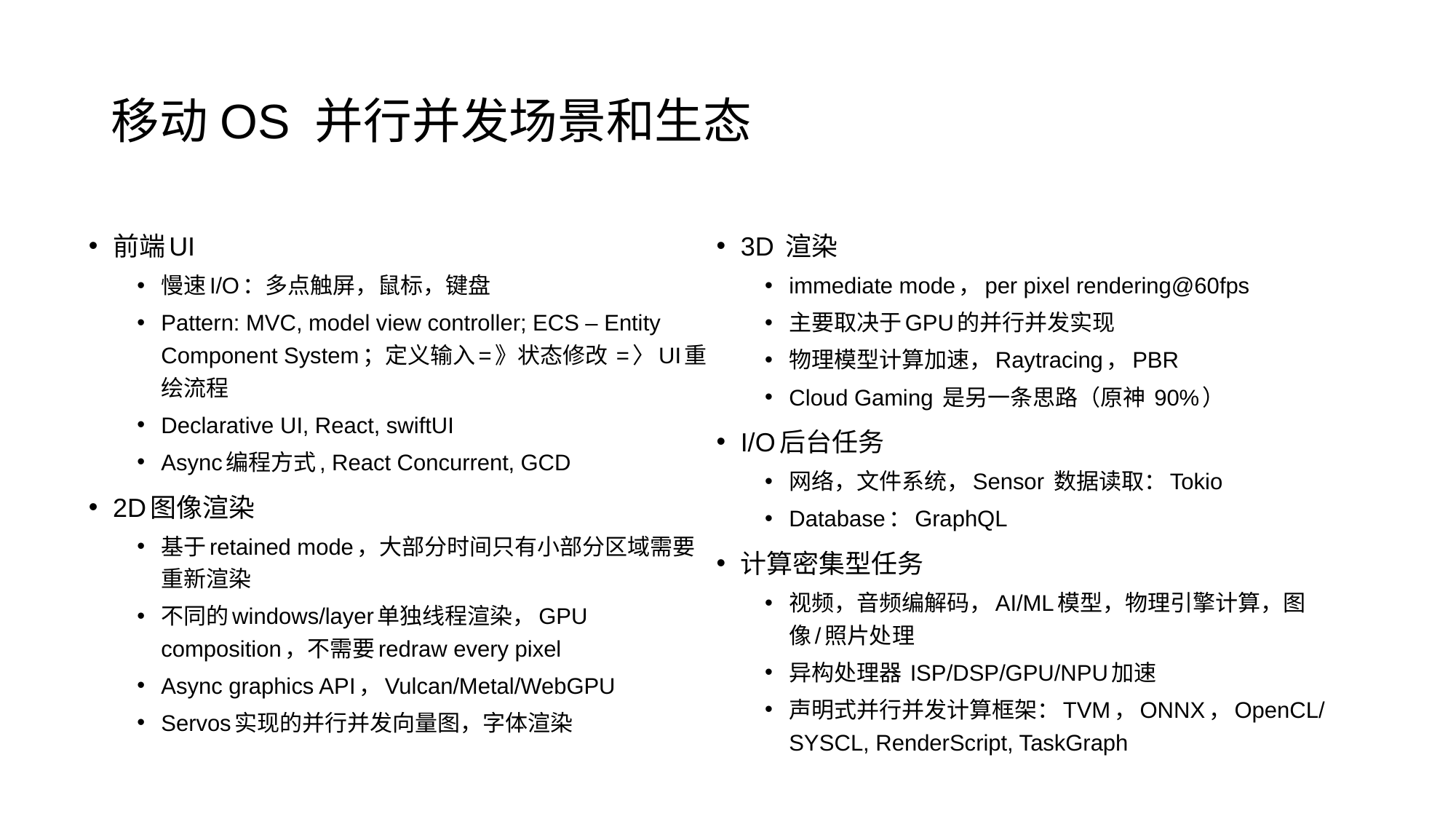

# 移动OS 并行并发场景和生态
前端UI
慢速I/O：多点触屏，鼠标，键盘
Pattern: MVC, model view controller; ECS – Entity Component System；定义输入=》状态修改 =〉UI重绘流程
Declarative UI, React, swiftUI
Async编程方式, React Concurrent, GCD
2D图像渲染
基于retained mode，大部分时间只有小部分区域需要重新渲染
不同的windows/layer单独线程渲染，GPU composition，不需要redraw every pixel
Async graphics API，Vulcan/Metal/WebGPU
Servos实现的并行并发向量图，字体渲染
3D 渲染
immediate mode，per pixel rendering@60fps
主要取决于GPU的并行并发实现
物理模型计算加速，Raytracing，PBR
Cloud Gaming 是另一条思路（原神 90%）
I/O后台任务
网络，文件系统，Sensor 数据读取：Tokio
Database：GraphQL
计算密集型任务
视频，音频编解码，AI/ML模型，物理引擎计算，图像/照片处理
异构处理器 ISP/DSP/GPU/NPU加速
声明式并行并发计算框架：TVM，ONNX，OpenCL/SYSCL, RenderScript, TaskGraph